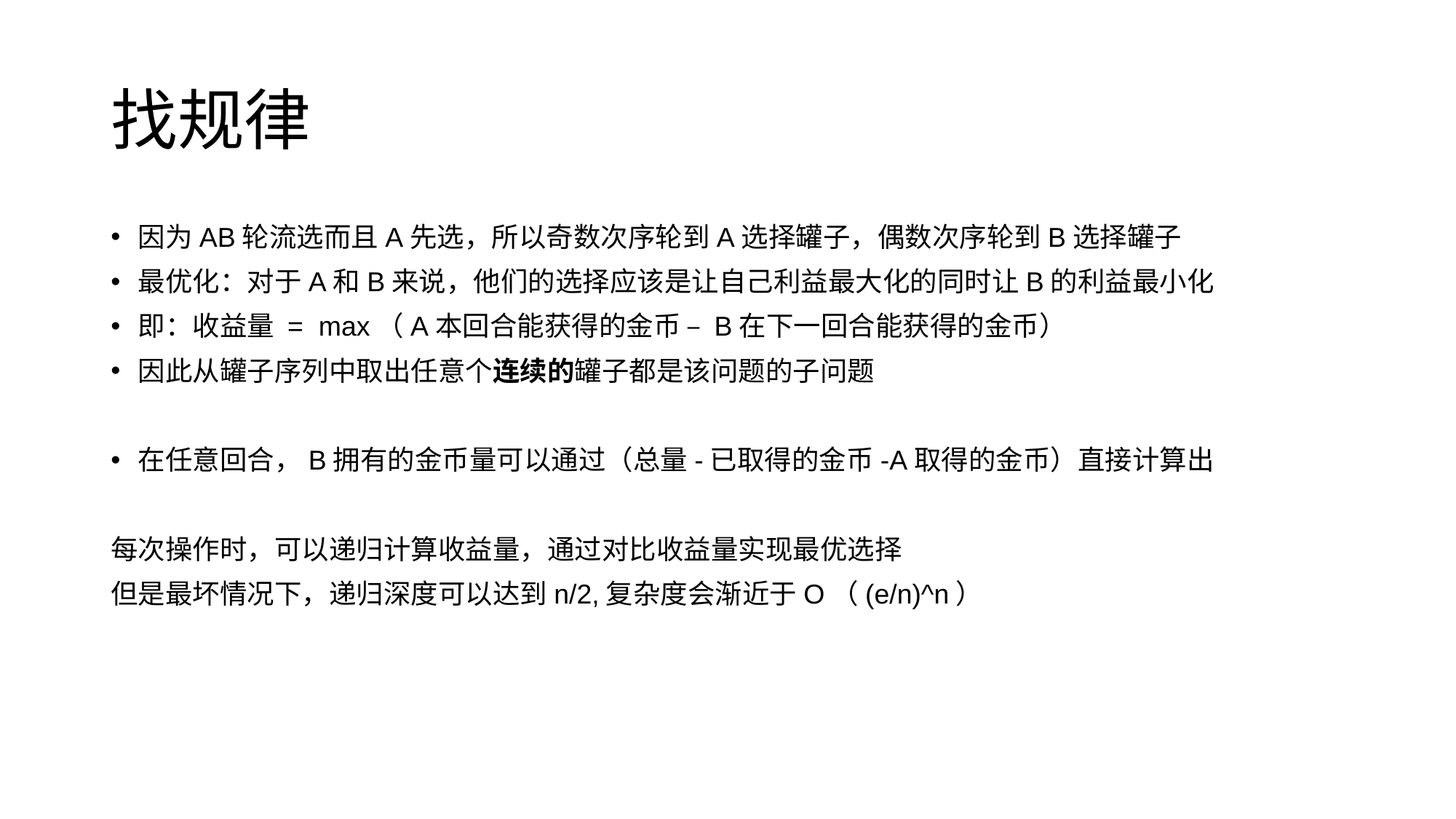

# 找规律
因为AB轮流选而且A先选，所以奇数次序轮到A选择罐子，偶数次序轮到B选择罐子
最优化：对于A和B来说，他们的选择应该是让自己利益最大化的同时让B的利益最小化
即：收益量 =  max（A本回合能获得的金币 – B在下一回合能获得的金币）
因此从罐子序列中取出任意个连续的罐子都是该问题的子问题

在任意回合，B拥有的金币量可以通过（总量-已取得的金币-A取得的金币）直接计算出

每次操作时，可以递归计算收益量，通过对比收益量实现最优选择
但是最坏情况下，递归深度可以达到n/2,复杂度会渐近于O（(e/n)^n）